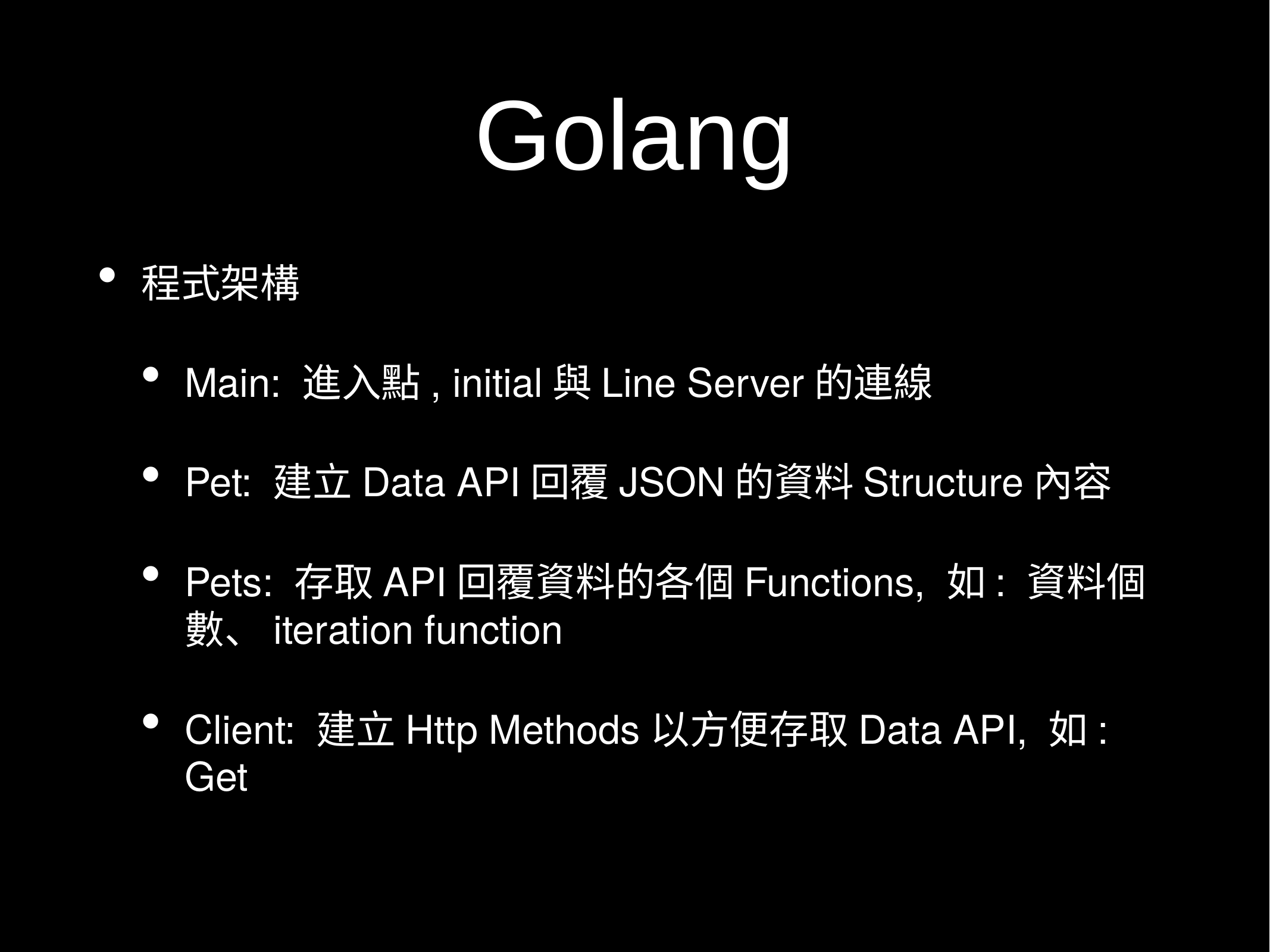

# Golang
程式架構
Main: 進入點, initial與Line Server的連線
Pet: 建立Data API回覆JSON的資料Structure內容
Pets: 存取API回覆資料的各個Functions, 如: 資料個數、iteration function
Client: 建立Http Methods以方便存取Data API, 如: Get